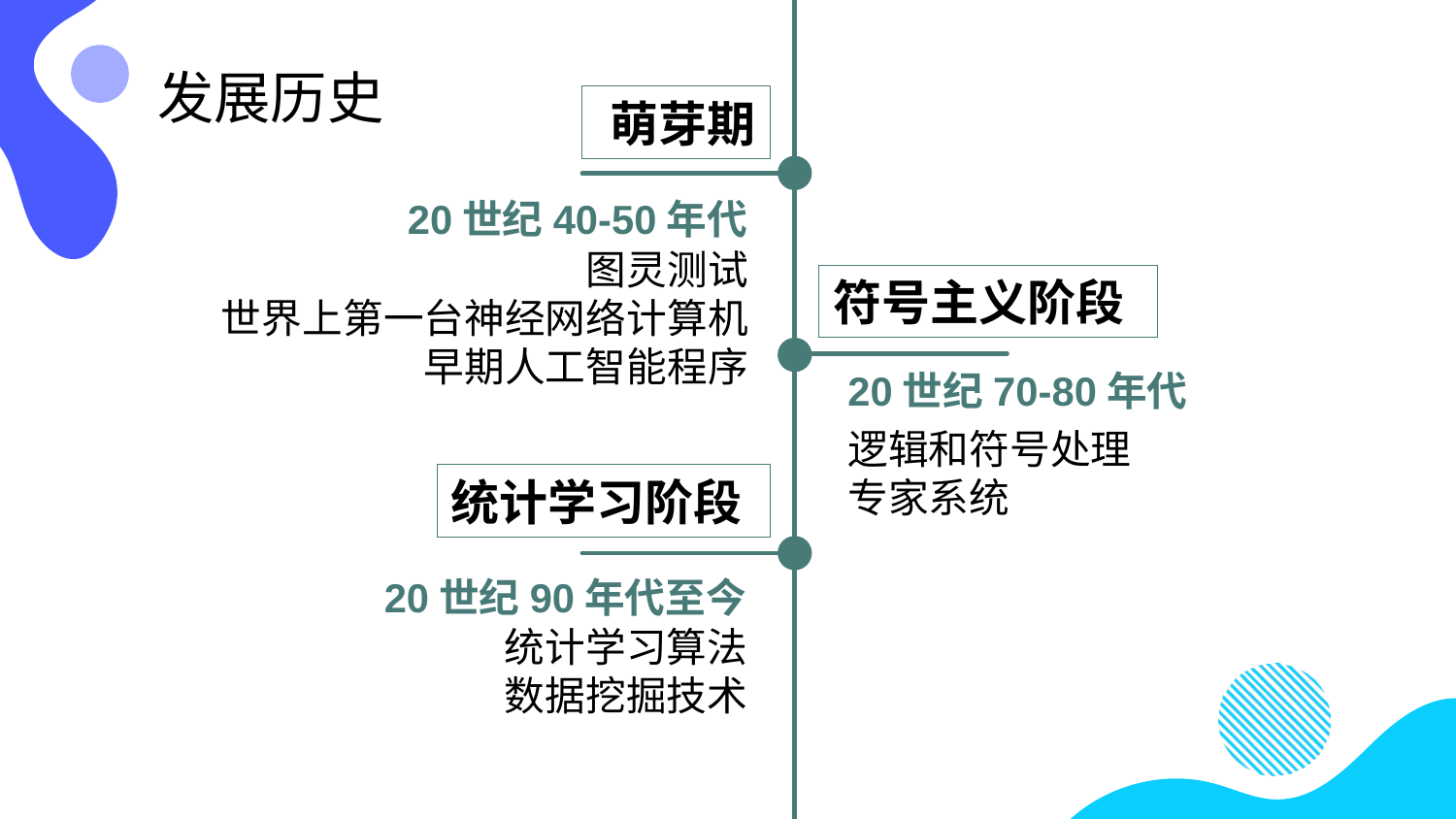

发展历史
萌芽期

20世纪40-50年代
图灵测试
世界上第一台神经网络计算机
早期人工智能程序
符号主义阶段

20世纪70-80年代
逻辑和符号处理
专家系统
统计学习阶段

20世纪90年代至今
统计学习算法
数据挖掘技术